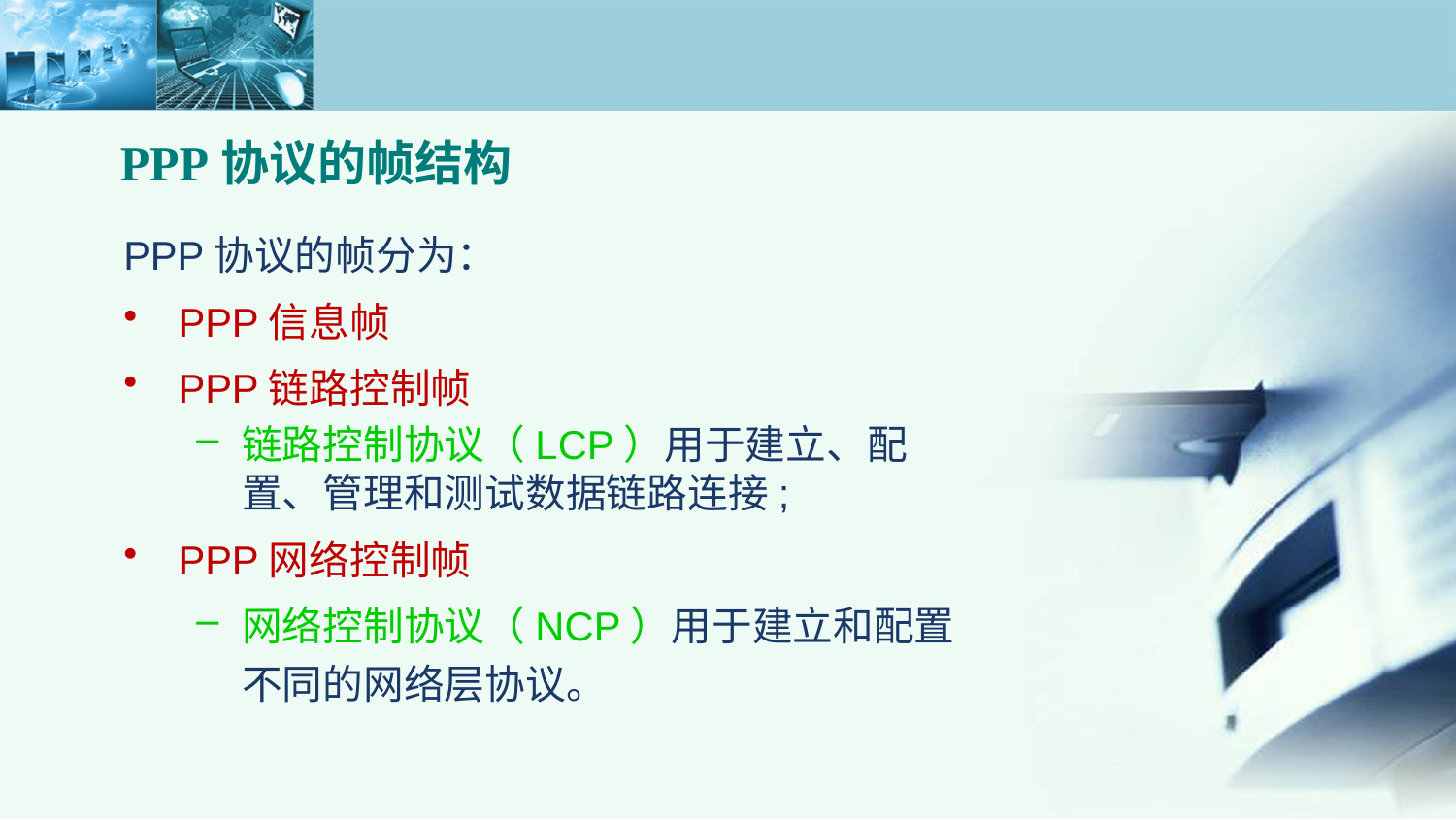

PPP协议的帧结构
PPP协议的帧分为：
PPP信息帧
PPP链路控制帧
链路控制协议（LCP）用于建立、配置、管理和测试数据链路连接;
PPP网络控制帧
网络控制协议（NCP）用于建立和配置不同的网络层协议。